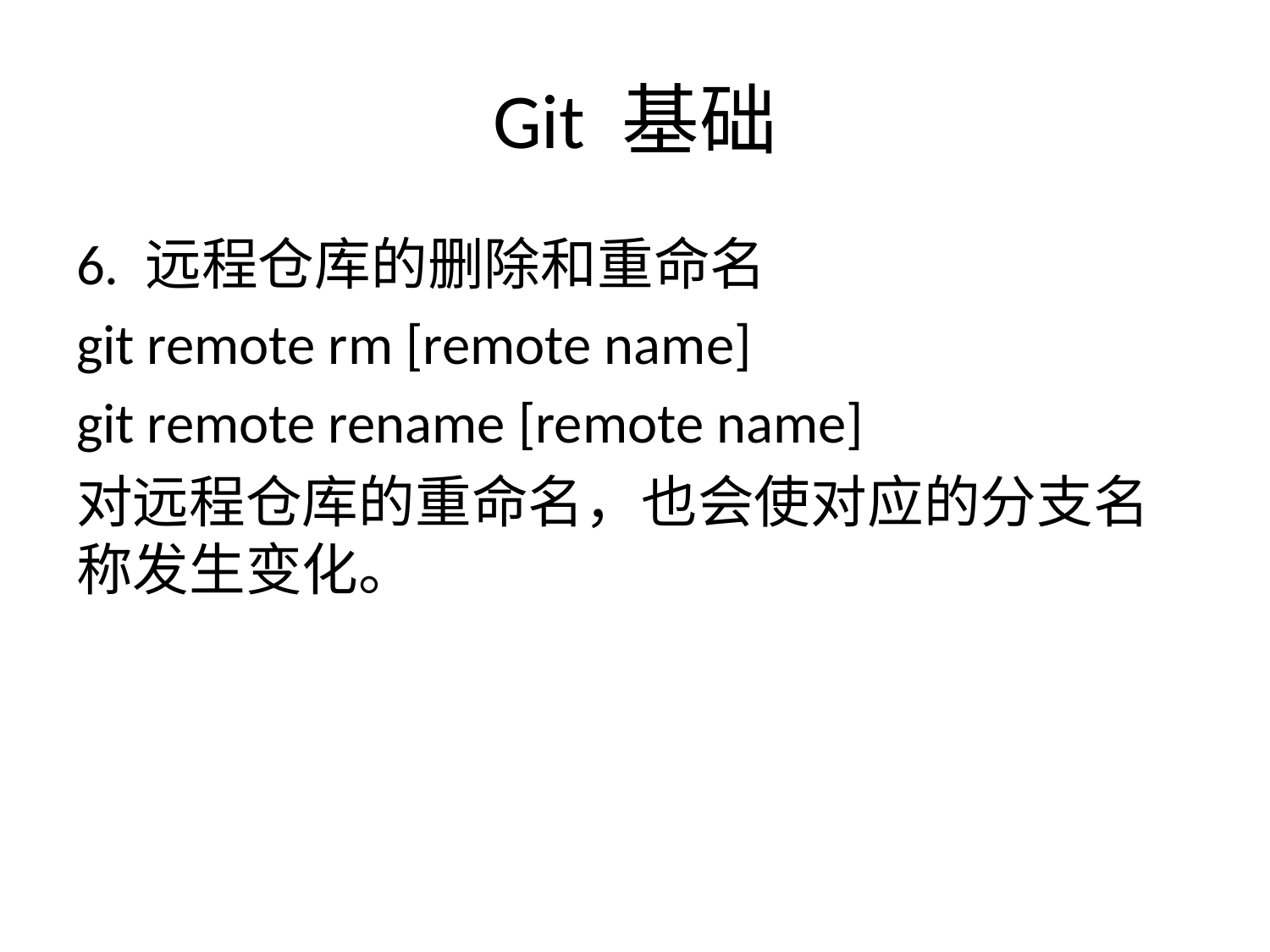

# Git 基础
6. 远程仓库的删除和重命名
git remote rm [remote name]
git remote rename [remote name]
对远程仓库的重命名，也会使对应的分支名称发生变化。